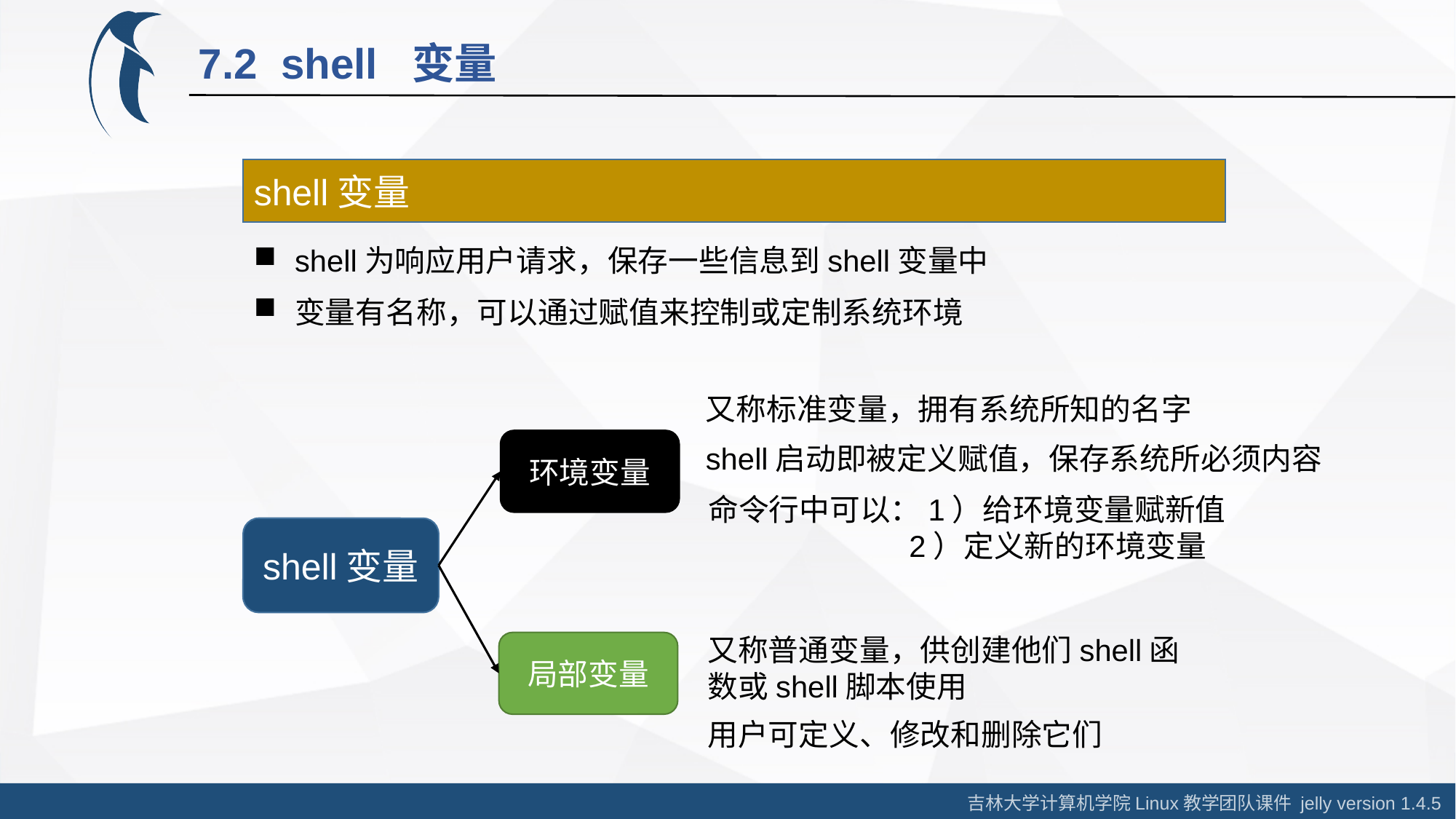

7.2  shell  变量
shell变量
shell为响应用户请求，保存一些信息到shell变量中
变量有名称，可以通过赋值来控制或定制系统环境
又称标准变量，拥有系统所知的名字
环境变量
shell启动即被定义赋值，保存系统所必须内容
命令行中可以：1）给环境变量赋新值
                        2）定义新的环境变量
shell变量
又称普通变量，供创建他们shell函数或shell脚本使用
局部变量
用户可定义、修改和删除它们